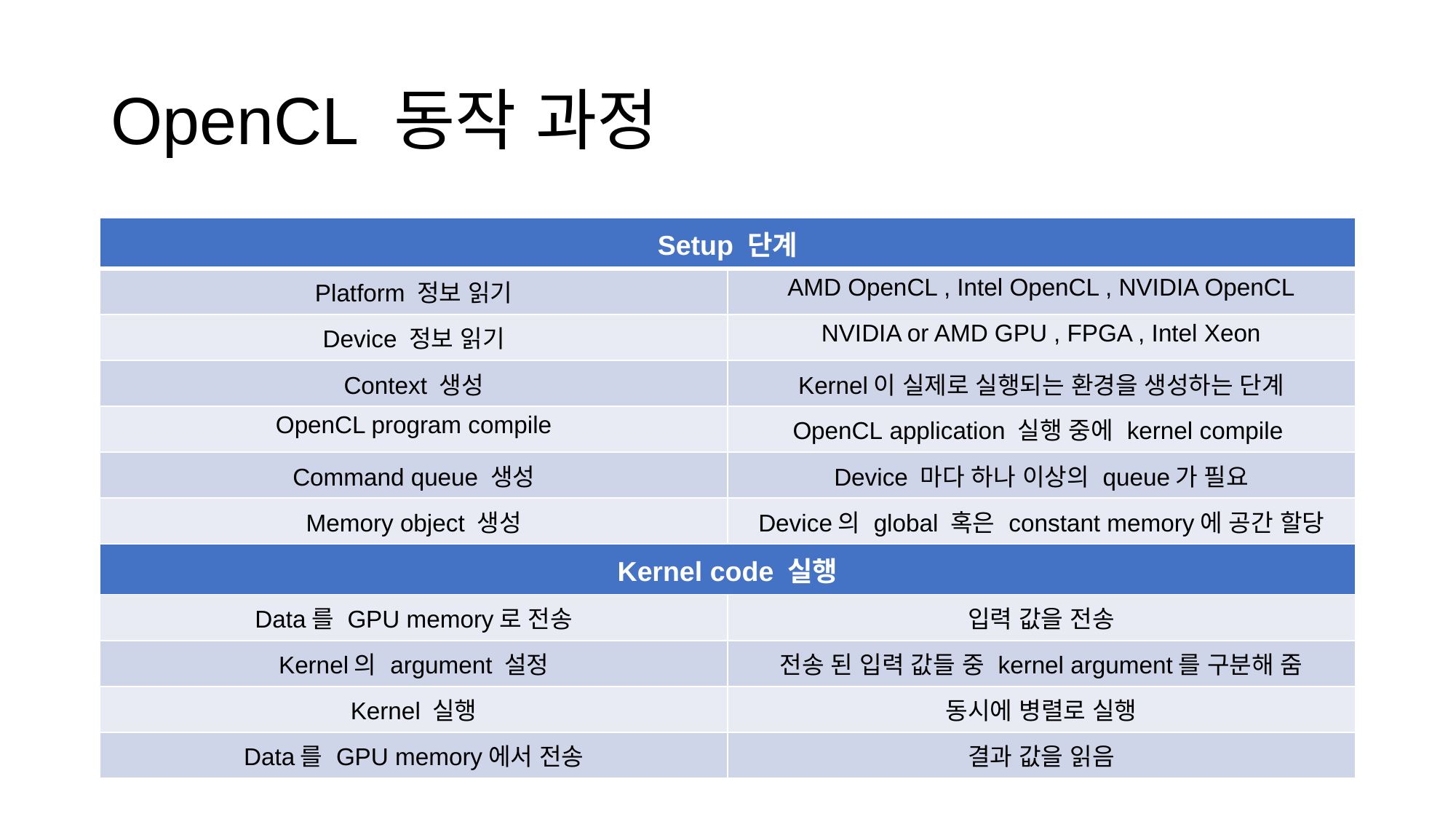

# OpenCL 동작 과정
| Setup 단계 |  |
| --- | --- |
| Platform 정보 읽기 | AMD OpenCL , Intel OpenCL , NVIDIA OpenCL |
| Device 정보 읽기 | NVIDIA or AMD GPU , FPGA , Intel Xeon |
| Context 생성 | Kernel이 실제로 실행되는 환경을 생성하는 단계 |
| OpenCL program compile | OpenCL application 실행 중에 kernel compile |
| Command queue 생성 | Device 마다 하나 이상의 queue가 필요 |
| Memory object 생성 | Device의 global 혹은 constant memory에 공간 할당 |
| Kernel code 실행 |  |
| Data를 GPU memory로 전송 | 입력 값을 전송 |
| Kernel의 argument 설정 | 전송 된 입력 값들 중 kernel argument를 구분해 줌 |
| Kernel 실행 | 동시에 병렬로 실행 |
| Data를 GPU memory에서 전송 | 결과 값을 읽음 |